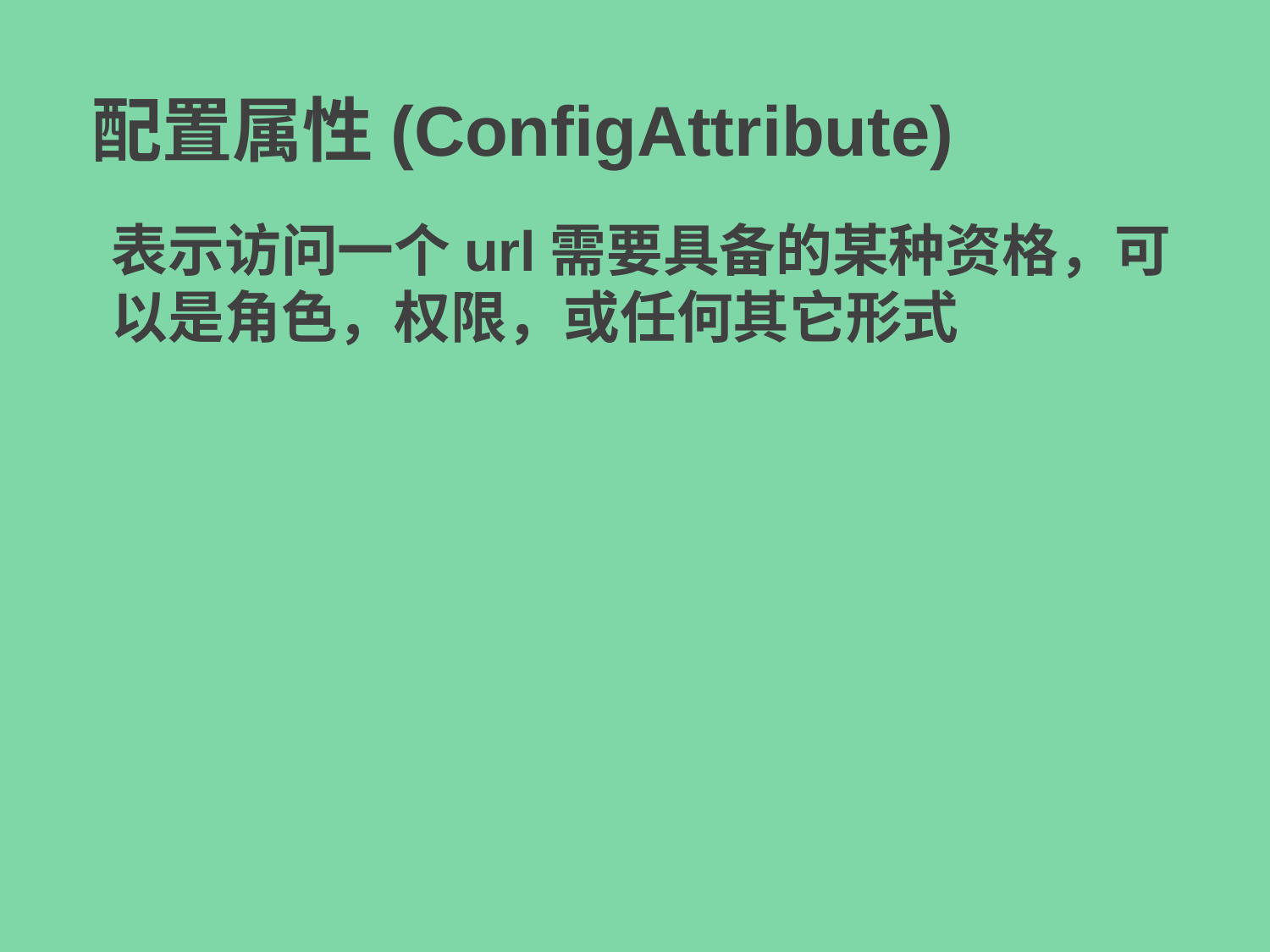

配置属性(ConfigAttribute)
表示访问一个url需要具备的某种资格，可以是角色，权限，或任何其它形式